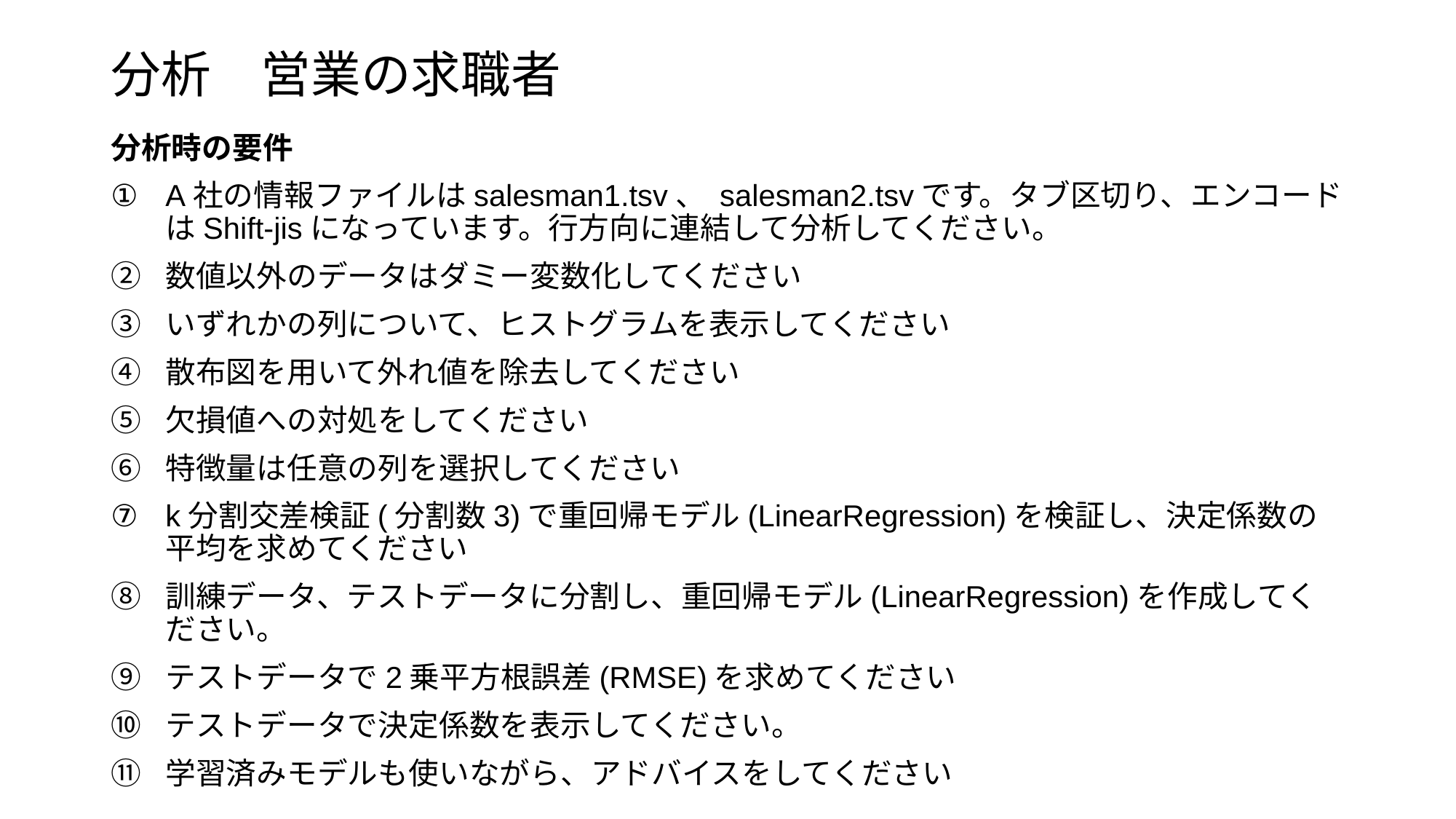

# 分析　営業の求職者
分析時の要件
A社の情報ファイルはsalesman1.tsv、 salesman2.tsvです。タブ区切り、エンコードはShift-jisになっています。行方向に連結して分析してください。
数値以外のデータはダミー変数化してください
いずれかの列について、ヒストグラムを表示してください
散布図を用いて外れ値を除去してください
欠損値への対処をしてください
特徴量は任意の列を選択してください
k分割交差検証(分割数3)で重回帰モデル(LinearRegression)を検証し、決定係数の平均を求めてください
訓練データ、テストデータに分割し、重回帰モデル(LinearRegression)を作成してください。
テストデータで2乗平方根誤差(RMSE)を求めてください
テストデータで決定係数を表示してください。
学習済みモデルも使いながら、アドバイスをしてください